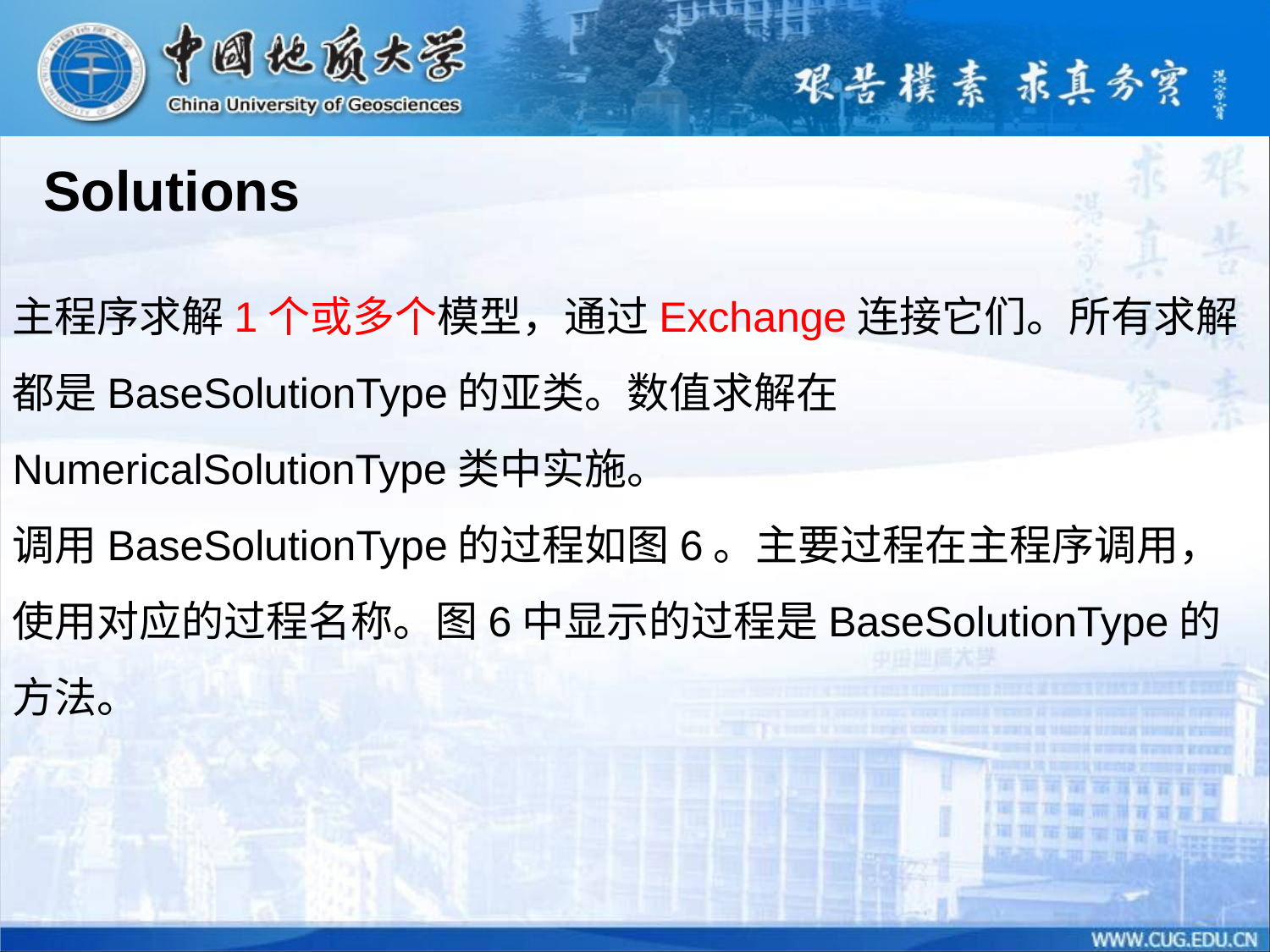

Solutions
主程序求解1个或多个模型，通过Exchange连接它们。所有求解都是BaseSolutionType的亚类。数值求解在NumericalSolutionType类中实施。
调用BaseSolutionType的过程如图6。主要过程在主程序调用，使用对应的过程名称。图6中显示的过程是BaseSolutionType的方法。